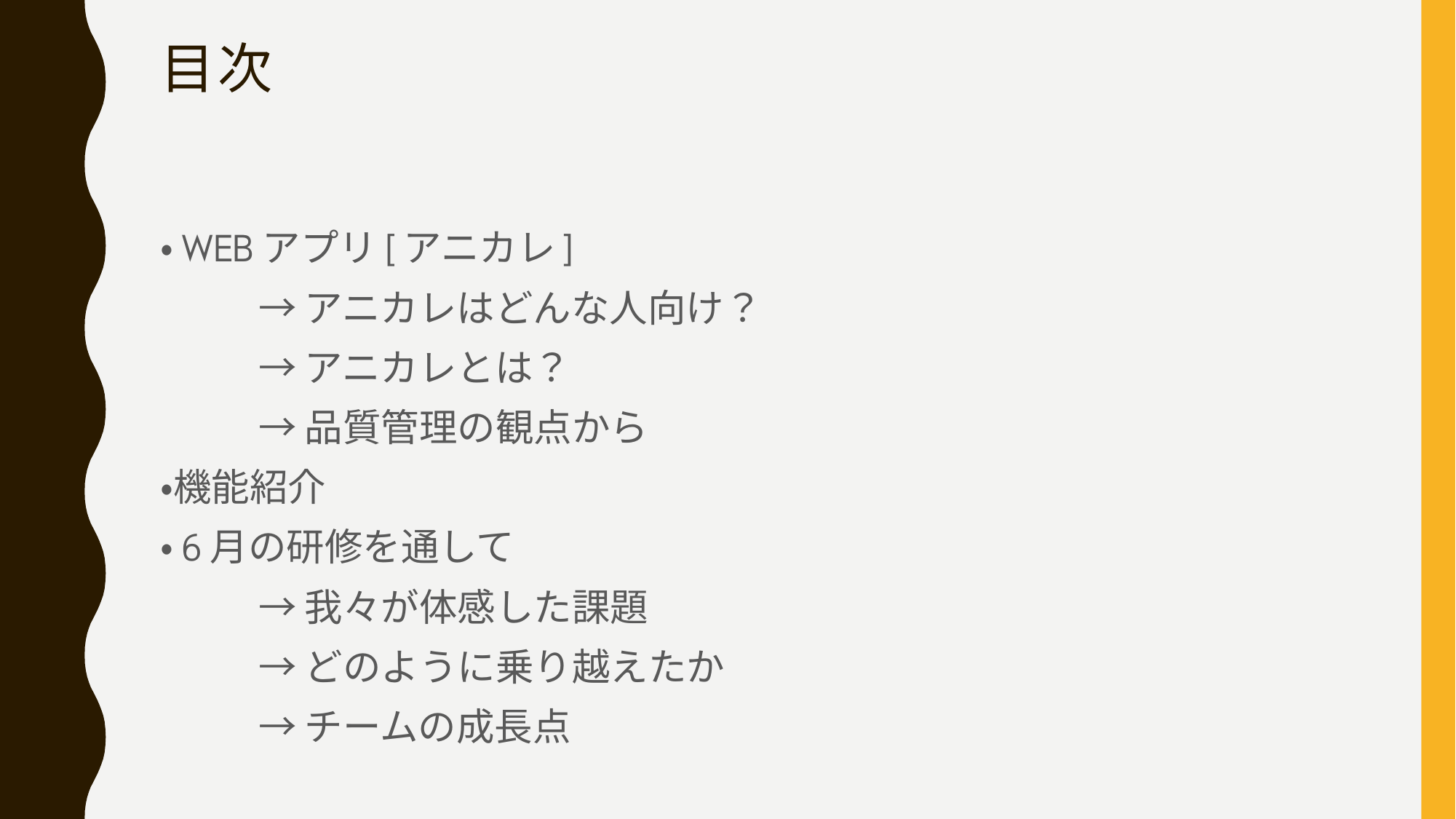

# 目次
・WEBアプリ[アニカレ]
	→アニカレはどんな人向け？
	→アニカレとは？
	→品質管理の観点から
・機能紹介
・6月の研修を通して
	→我々が体感した課題
	→どのように乗り越えたか
	→チームの成長点